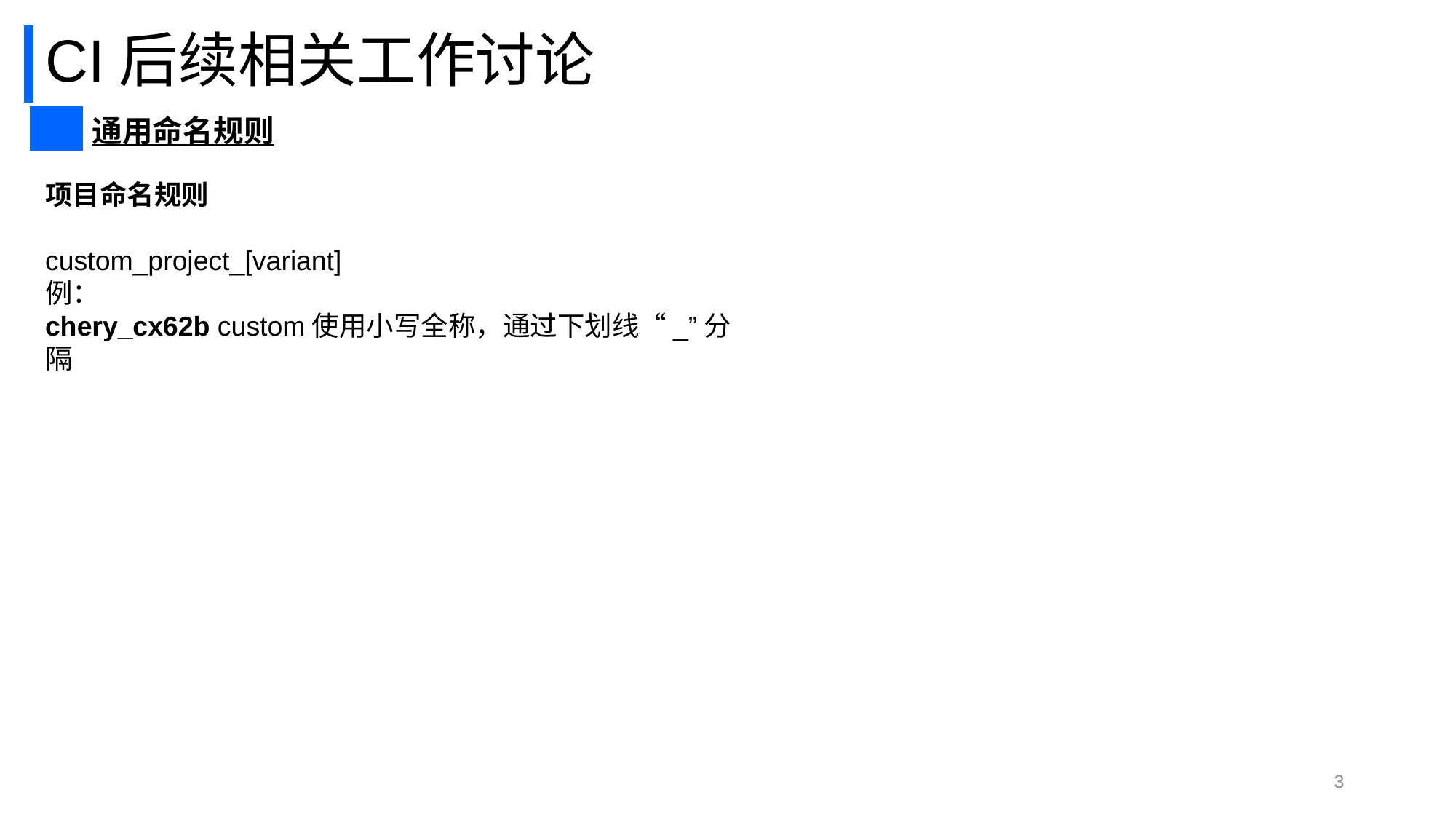

# CI后续相关工作讨论
|  | 通用命名规则 |
| --- | --- |

项目命名规则

custom_project_[variant]
例：
chery_cx62b custom使用小写全称，通过下划线“_”分隔

3